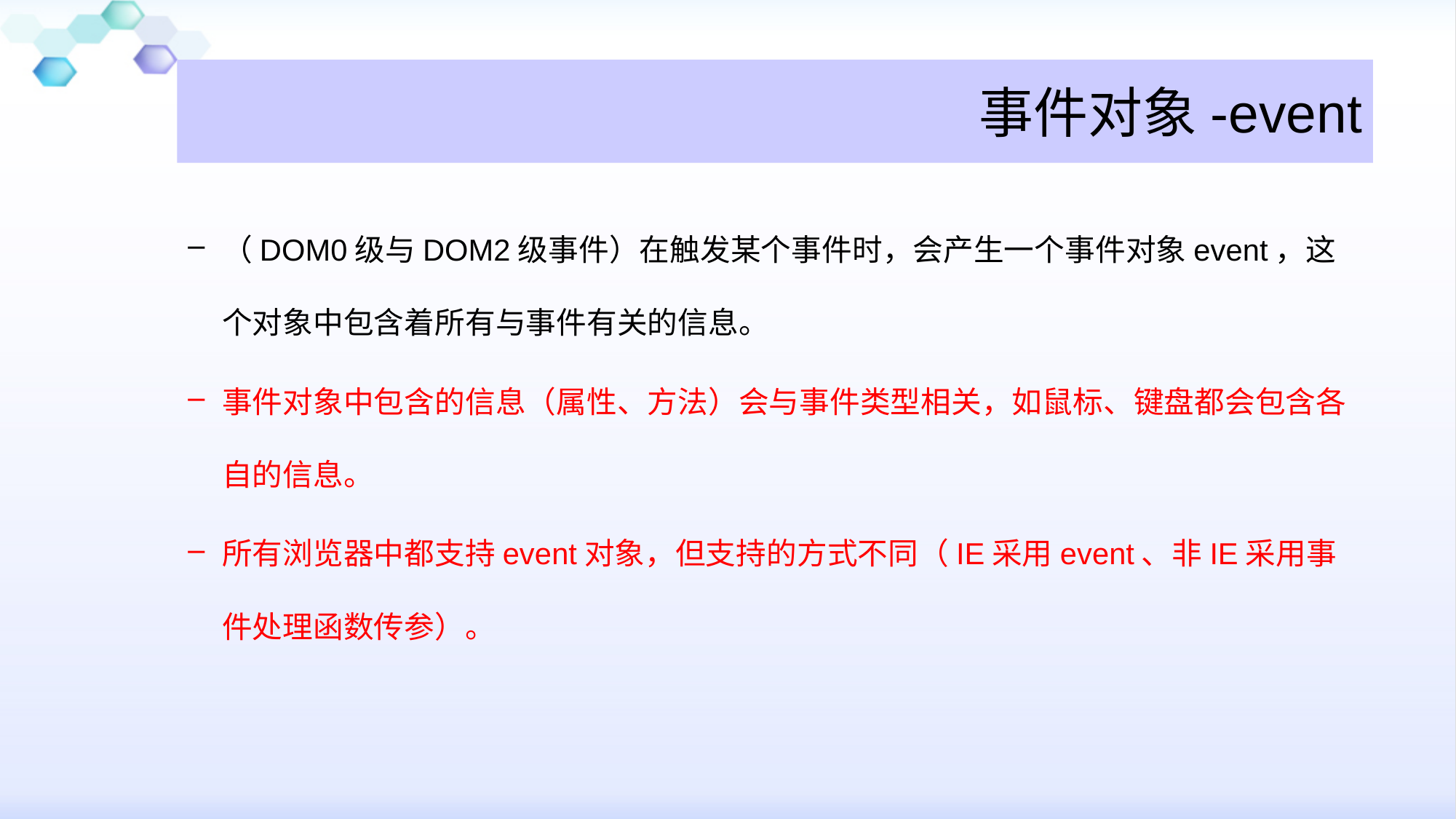

# 事件对象-event
（DOM0级与DOM2级事件）在触发某个事件时，会产生一个事件对象event，这个对象中包含着所有与事件有关的信息。
事件对象中包含的信息（属性、方法）会与事件类型相关，如鼠标、键盘都会包含各自的信息。
所有浏览器中都支持event对象，但支持的方式不同（IE采用event、非IE采用事件处理函数传参）。